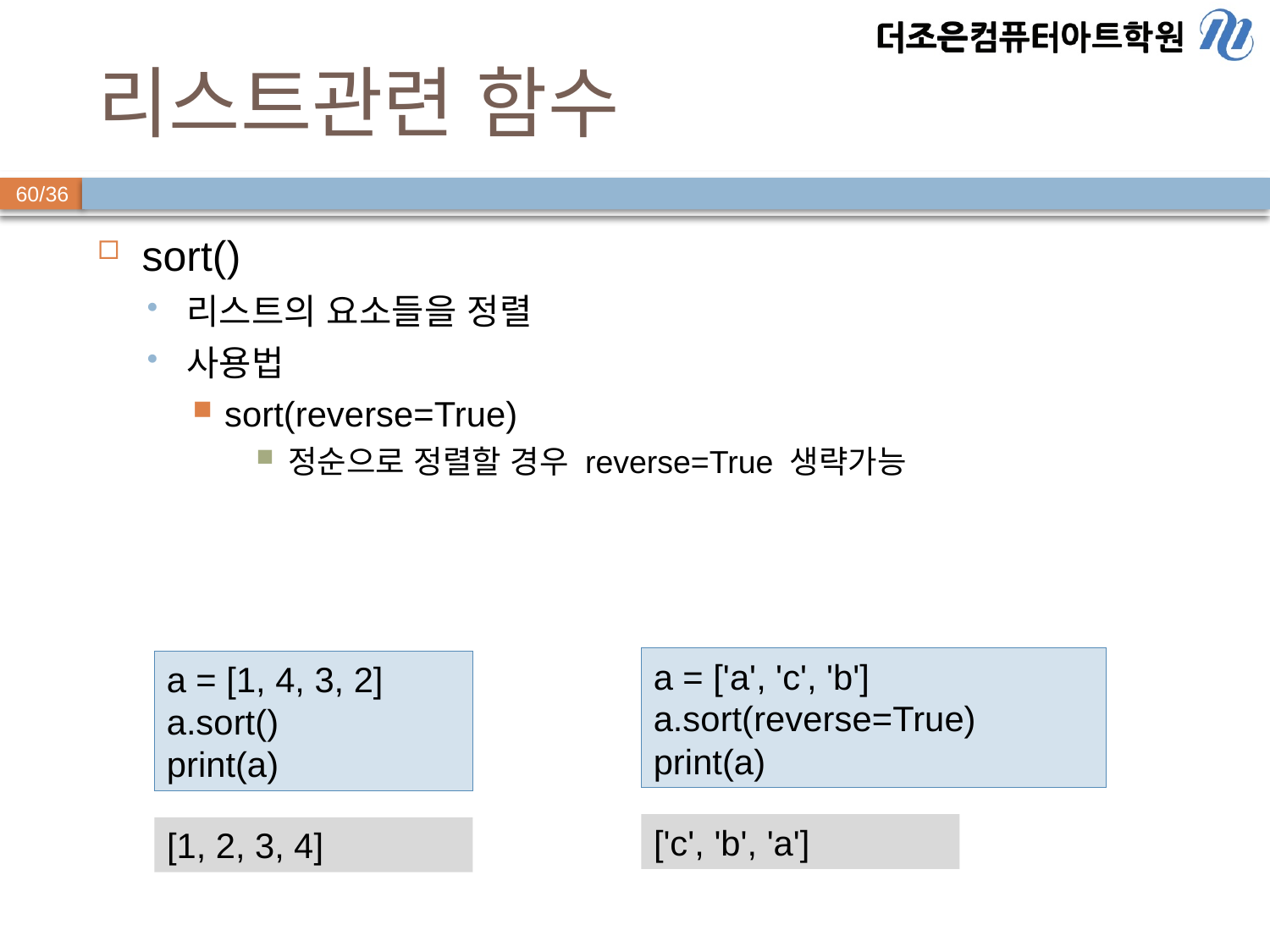

# 리스트관련 함수
sort()
리스트의 요소들을 정렬
사용법
sort(reverse=True)
정순으로 정렬할 경우 reverse=True 생략가능

a = ['a', 'c', 'b']
a.sort(reverse=True)
print(a)
a = [1, 4, 3, 2]
a.sort()
print(a)
['c', 'b', 'a']
[1, 2, 3, 4]